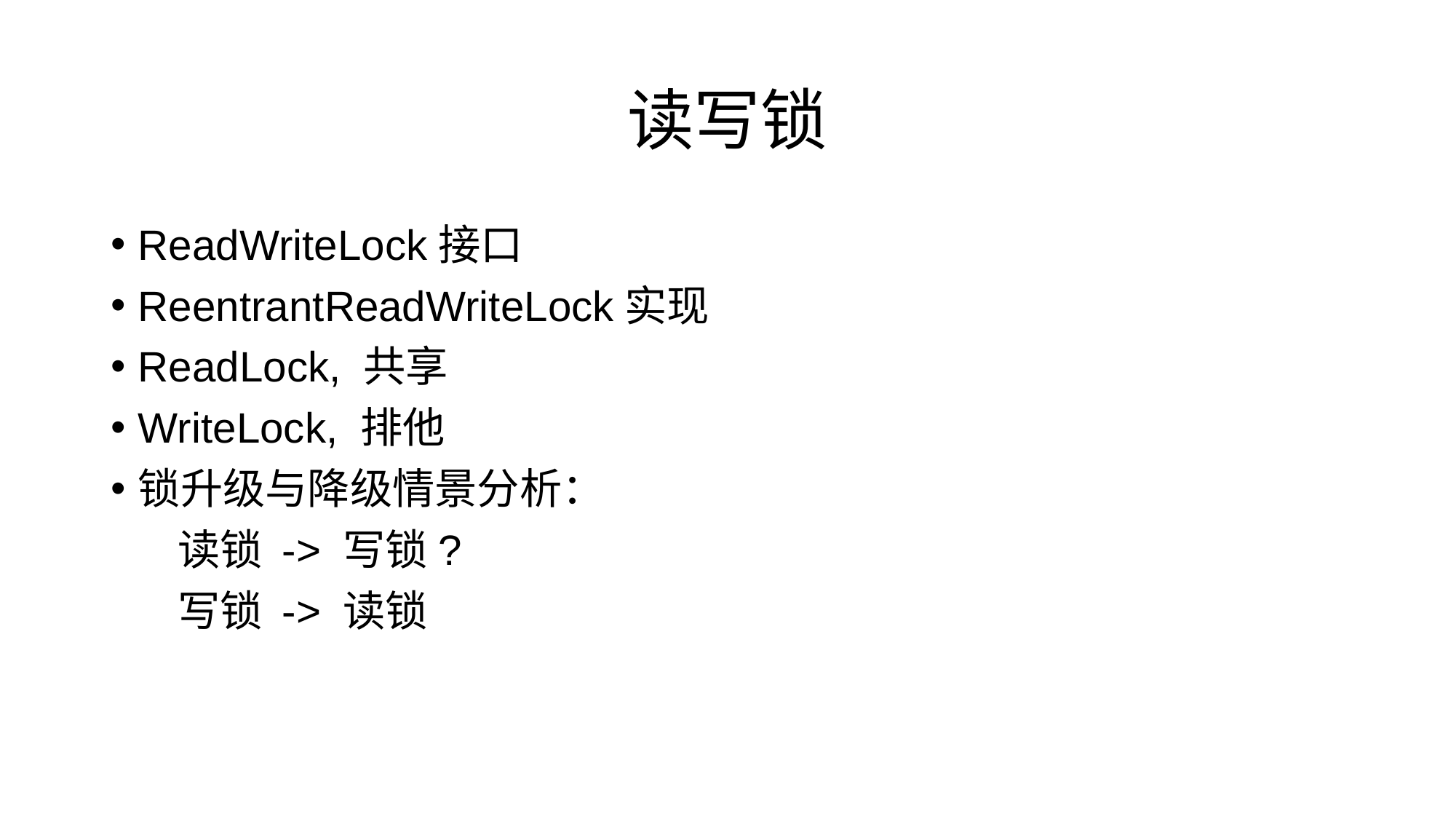

# 读写锁
ReadWriteLock接口
ReentrantReadWriteLock实现
ReadLock, 共享
WriteLock, 排他
锁升级与降级情景分析：
      读锁 -> 写锁?
      写锁 -> 读锁